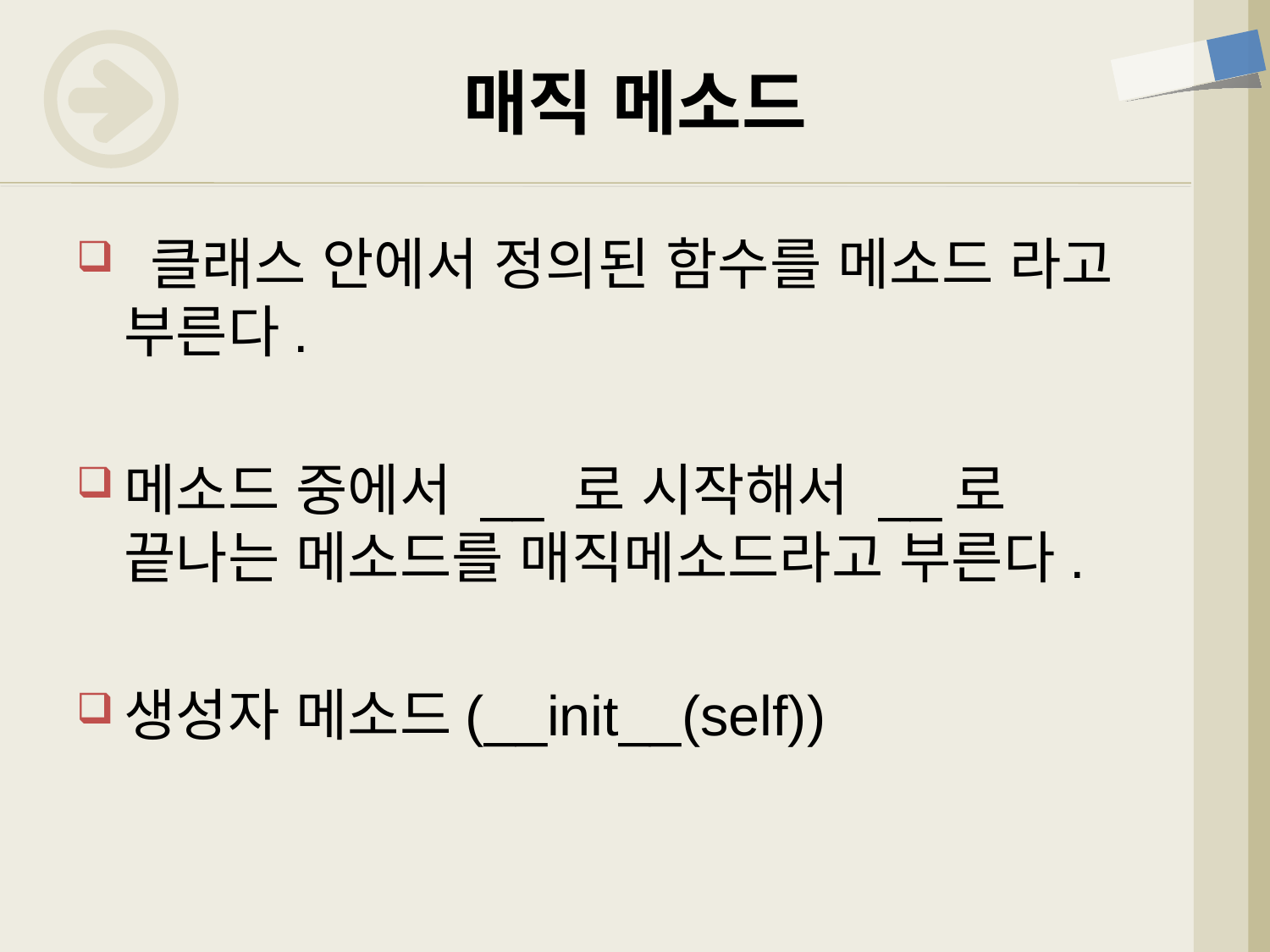

# 매직 메소드
 클래스 안에서 정의된 함수를 메소드 라고 부른다.

메소드 중에서 __ 로 시작해서 __로 끝나는 메소드를 매직메소드라고 부른다.

생성자 메소드(__init__(self))